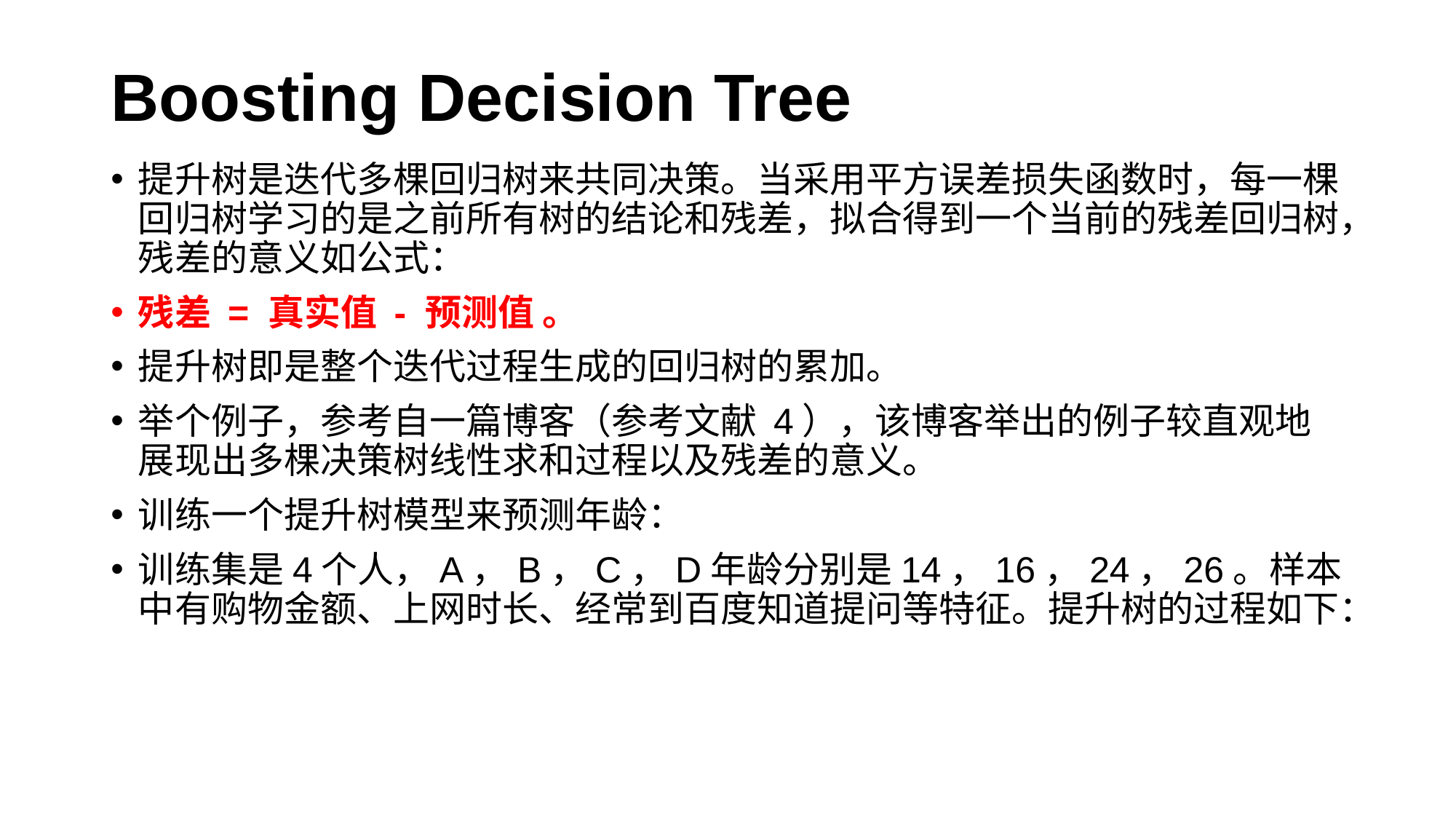

# Boosting Decision Tree
提升树是迭代多棵回归树来共同决策。当采用平方误差损失函数时，每一棵回归树学习的是之前所有树的结论和残差，拟合得到一个当前的残差回归树，残差的意义如公式：
残差 = 真实值 - 预测值 。
提升树即是整个迭代过程生成的回归树的累加。
举个例子，参考自一篇博客（参考文献 4），该博客举出的例子较直观地展现出多棵决策树线性求和过程以及残差的意义。
训练一个提升树模型来预测年龄：
训练集是4个人，A，B，C，D年龄分别是14，16，24，26。样本中有购物金额、上网时长、经常到百度知道提问等特征。提升树的过程如下：